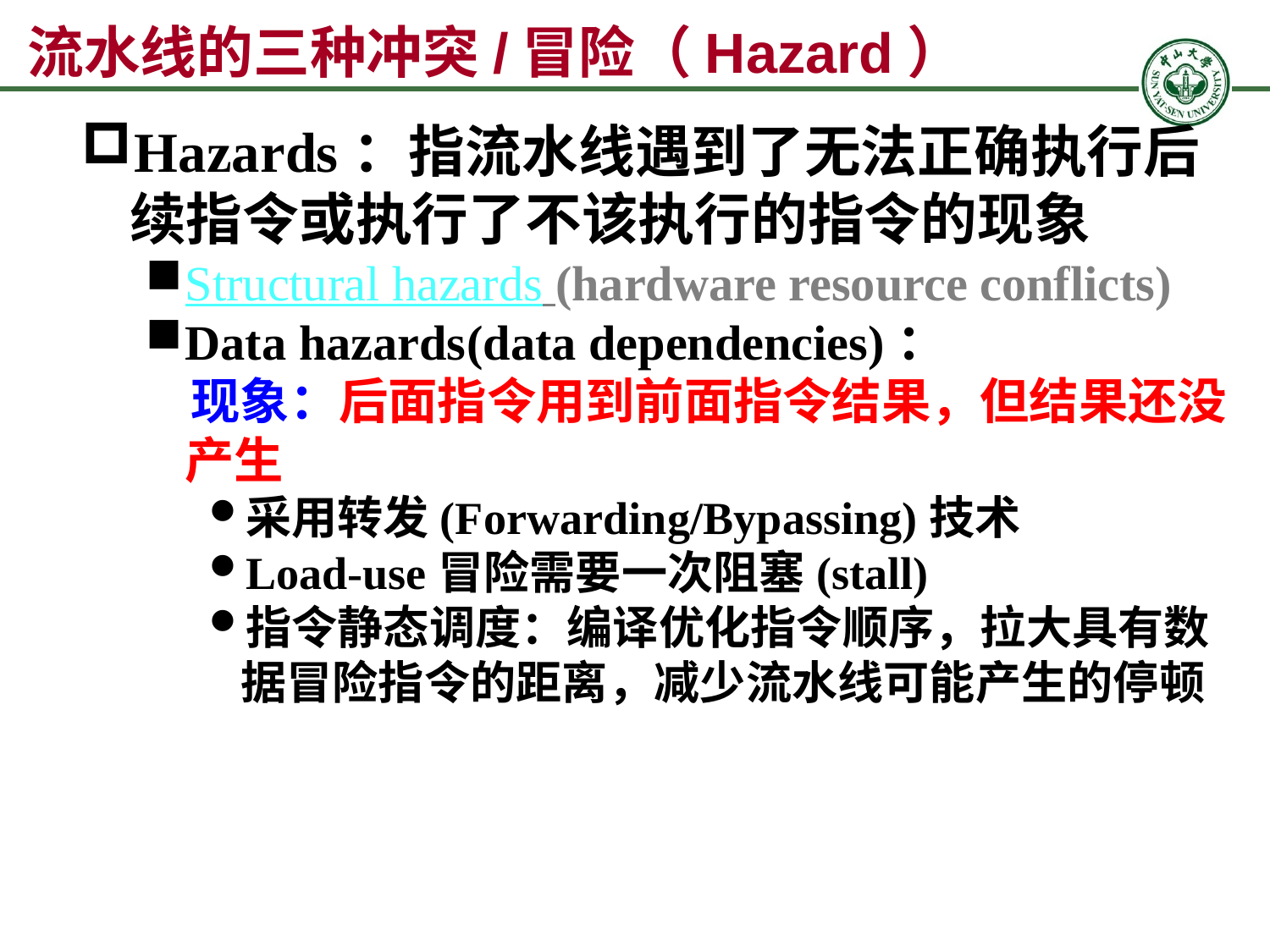

流水线的三种冲突/冒险（Hazard）
Hazards：指流水线遇到了无法正确执行后续指令或执行了不该执行的指令的现象
Structural hazards (hardware resource conflicts)
Data hazards(data dependencies)：
   现象：后面指令用到前面指令结果，但结果还没产生
采用转发(Forwarding/Bypassing)技术
Load-use冒险需要一次阻塞(stall)
指令静态调度：编译优化指令顺序，拉大具有数据冒险指令的距离，减少流水线可能产生的停顿